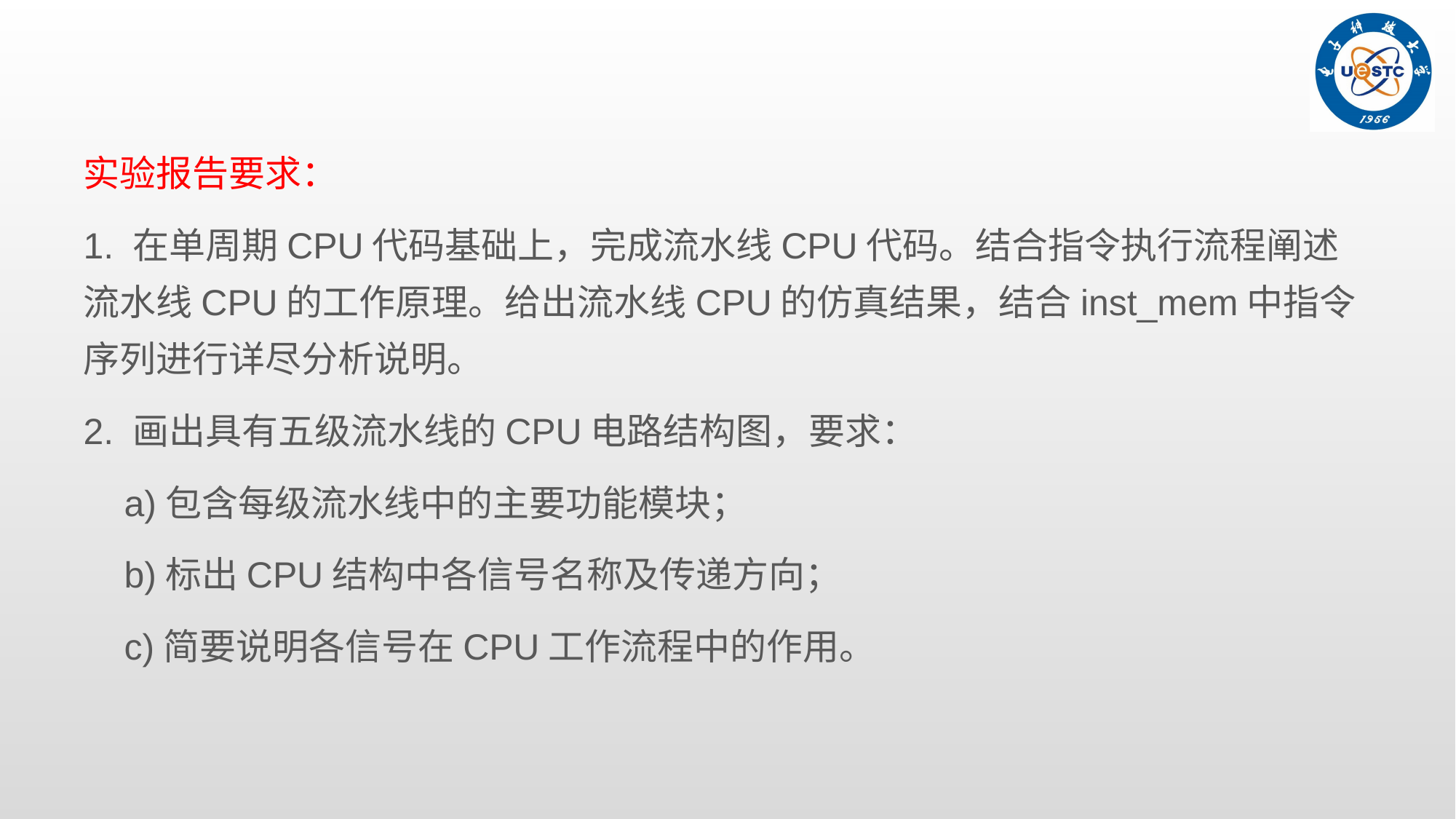

实验报告要求：
1. 在单周期CPU代码基础上，完成流水线CPU代码。结合指令执行流程阐述流水线CPU的工作原理。给出流水线CPU的仿真结果，结合inst_mem中指令序列进行详尽分析说明。
2. 画出具有五级流水线的CPU电路结构图，要求：
    a)包含每级流水线中的主要功能模块；
    b)标出CPU结构中各信号名称及传递方向；
    c)简要说明各信号在CPU工作流程中的作用。